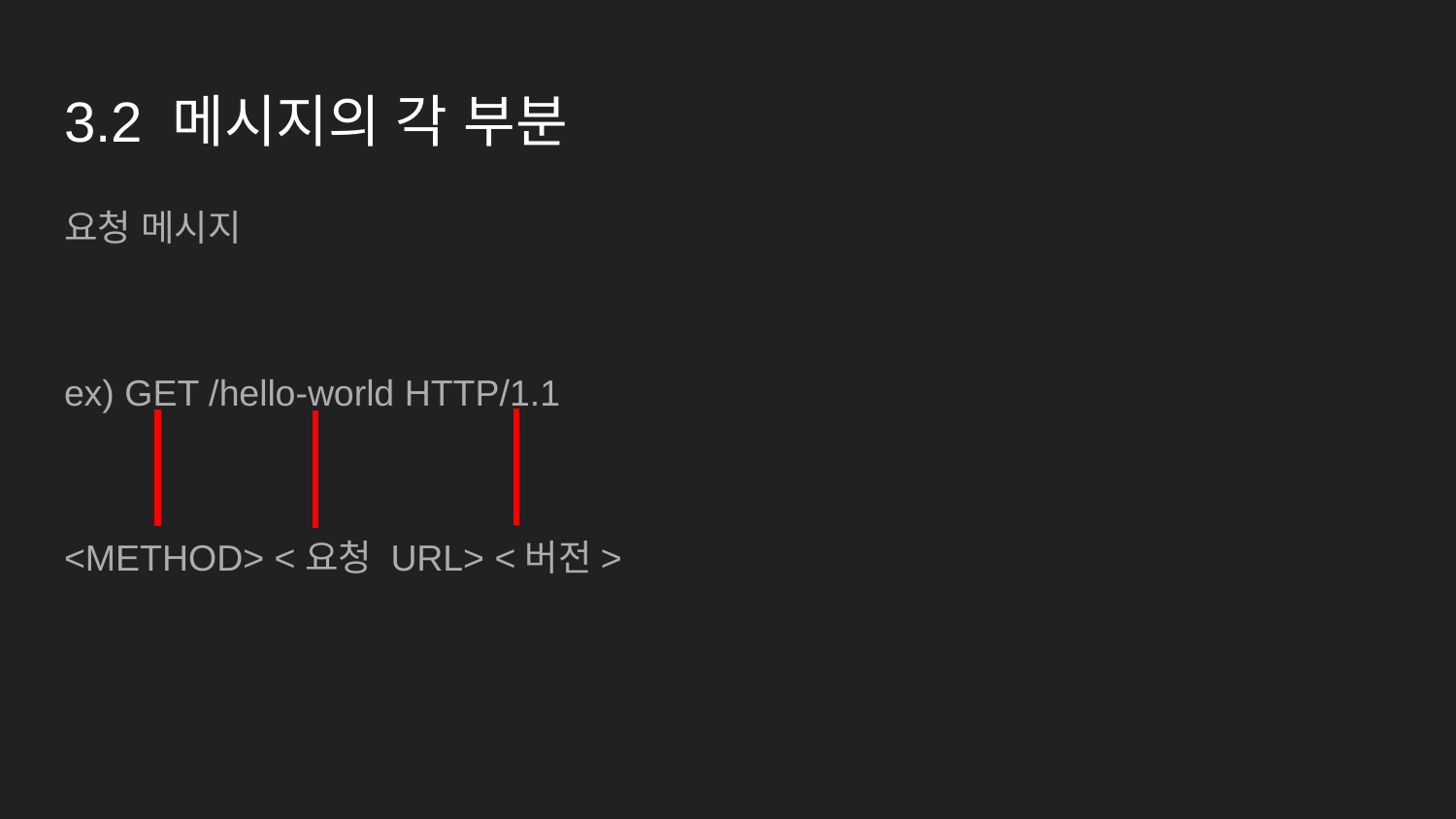

# 3.2 메시지의 각 부분
요청 메시지

ex) GET /hello-world HTTP/1.1

<METHOD> <요청 URL> <버전>